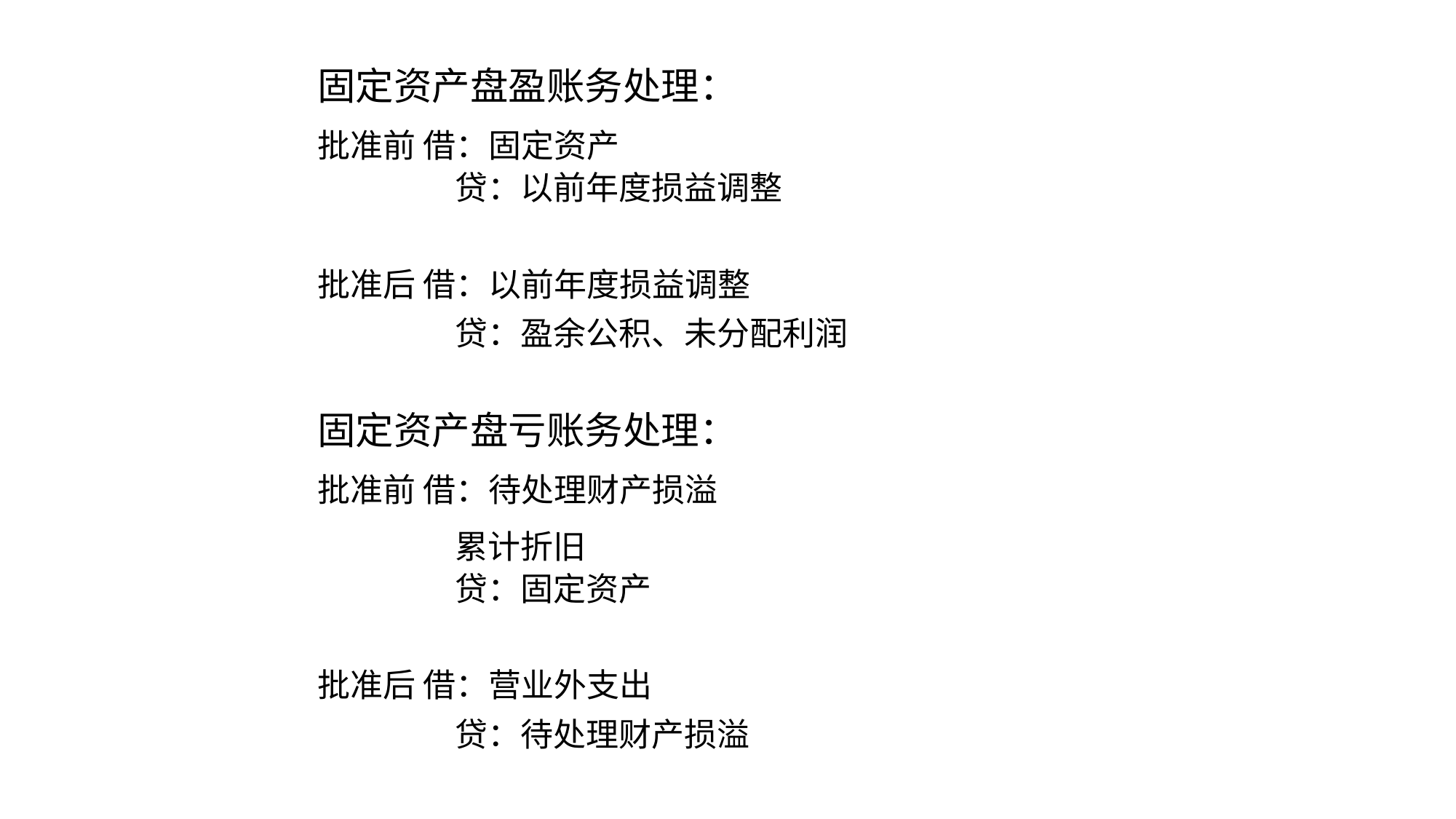

固定资产盘盈账务处理：
批准前 借：固定资产
                  贷：以前年度损益调整

批准后 借：以前年度损益调整
                  贷：盈余公积、未分配利润

固定资产盘亏账务处理：
批准前 借：待处理财产损溢
                  累计折旧
                  贷：固定资产

批准后 借：营业外支出
                  贷：待处理财产损溢